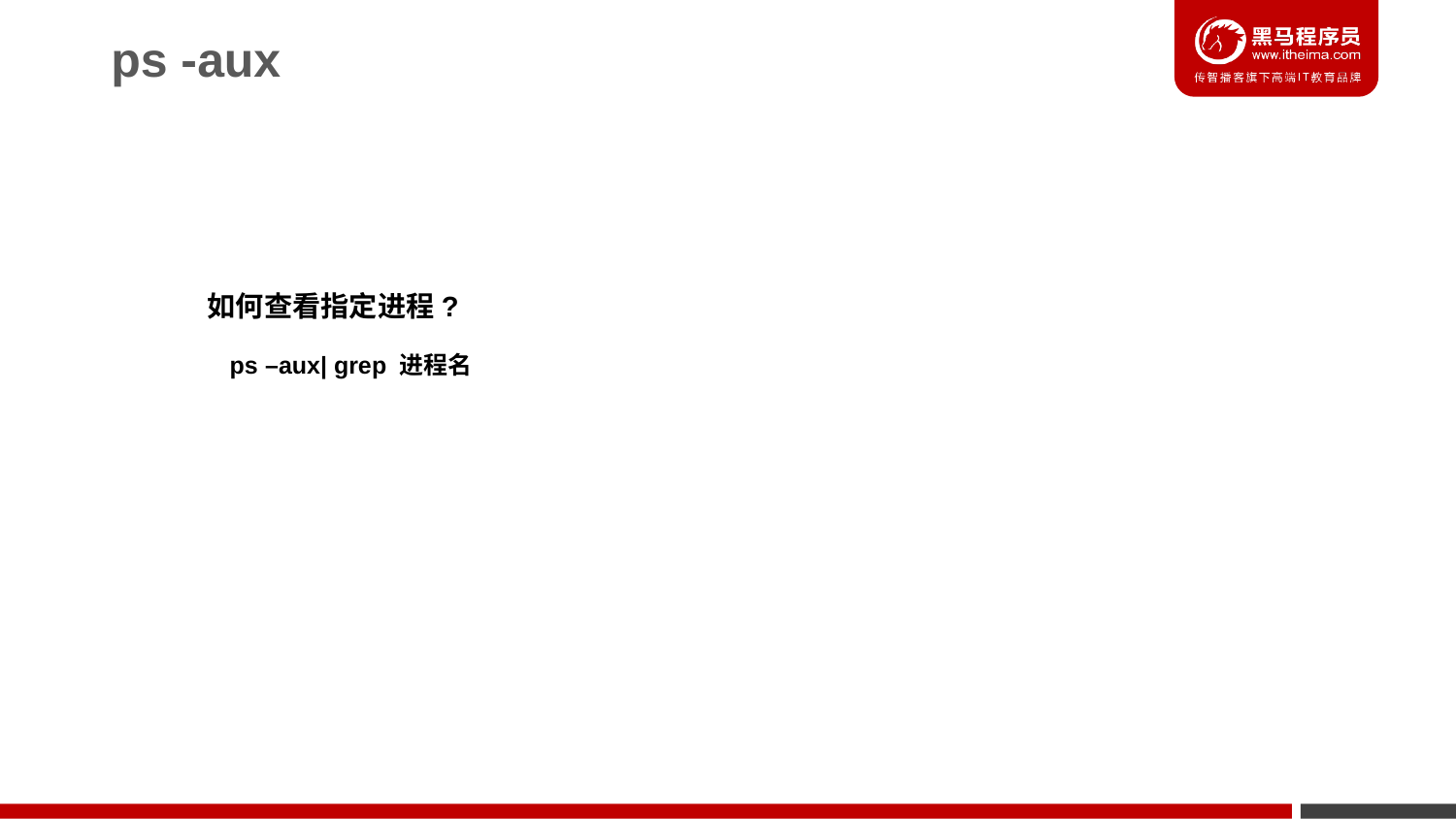

ps -aux
如何查看指定进程?

ps –aux| grep 进程名